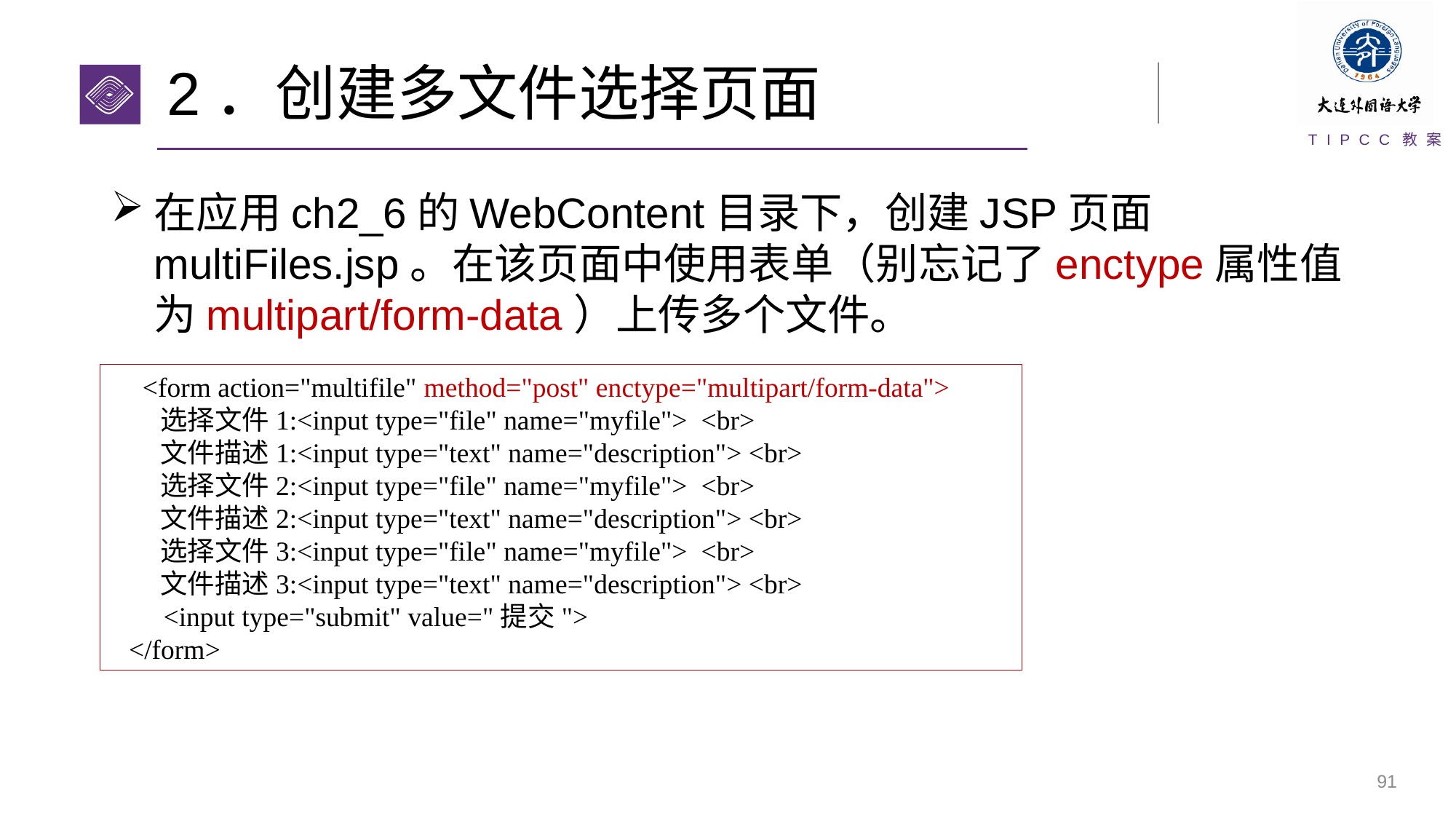

# 2．创建多文件选择页面
在应用ch2_6的WebContent目录下，创建JSP页面multiFiles.jsp。在该页面中使用表单（别忘记了enctype属性值为multipart/form-data）上传多个文件。
<form action="multifile" method="post" enctype="multipart/form-data">
    选择文件1:<input type="file" name="myfile">  <br>
    文件描述1:<input type="text" name="description"> <br>
    选择文件2:<input type="file" name="myfile">  <br>
    文件描述2:<input type="text" name="description"> <br>
    选择文件3:<input type="file" name="myfile">  <br>
    文件描述3:<input type="text" name="description"> <br>
     <input type="submit" value="提交">
</form>
91